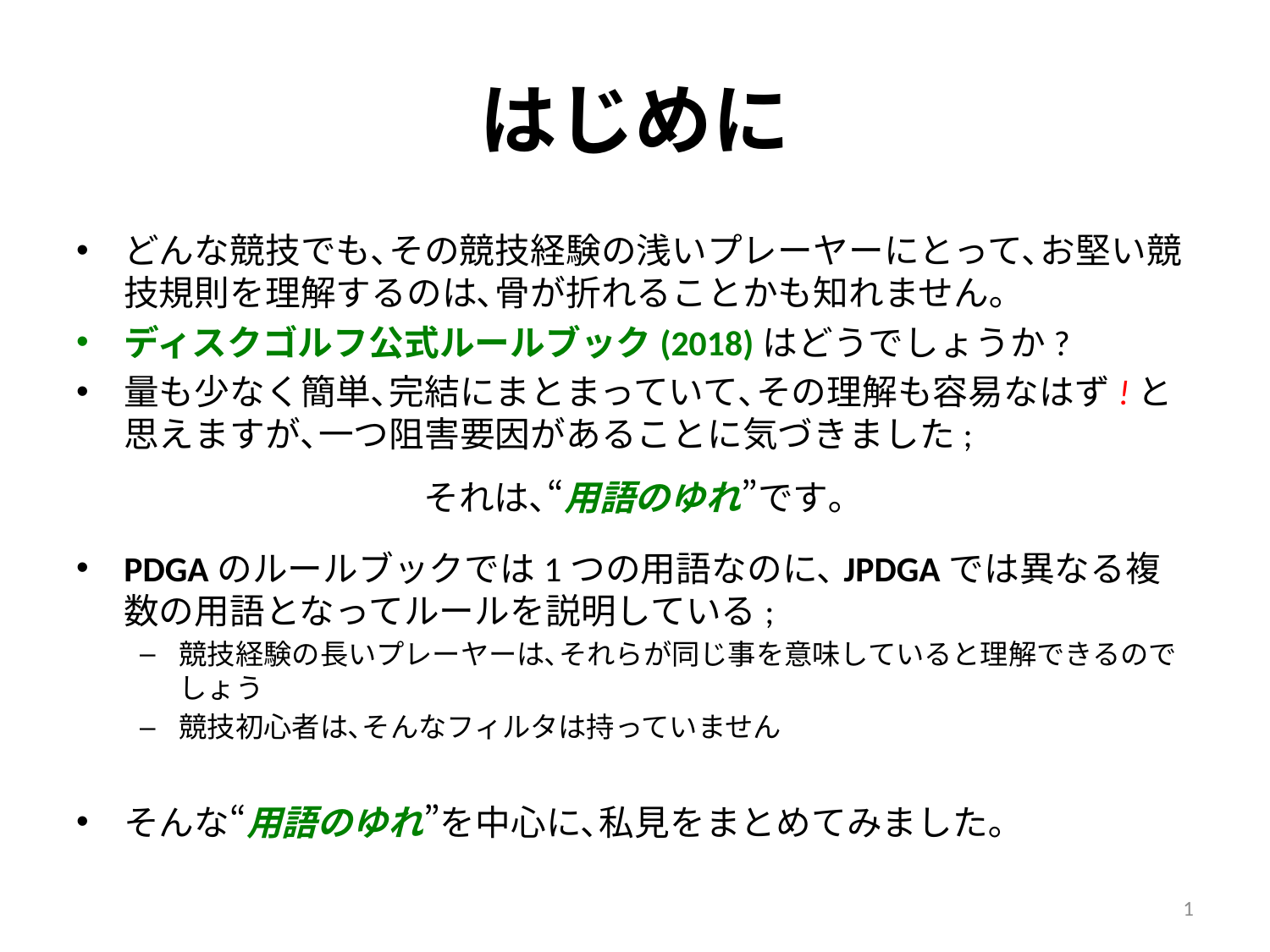

# はじめに
どんな競技でも､その競技経験の浅いプレーヤーにとって､お堅い競技規則を理解するのは､骨が折れることかも知れません｡
ディスクゴルフ公式ルールブック(2018)はどうでしょうか?
量も少なく簡単､完結にまとまっていて､その理解も容易なはず!と思えますが､一つ阻害要因があることに気づきました;
それは､“用語のゆれ”です｡
PDGAのルールブックでは1つの用語なのに､JPDGAでは異なる複数の用語となってルールを説明している;
競技経験の長いプレーヤーは､それらが同じ事を意味していると理解できるのでしょう
競技初心者は､そんなフィルタは持っていません

そんな“用語のゆれ”を中心に､私見をまとめてみました｡

1